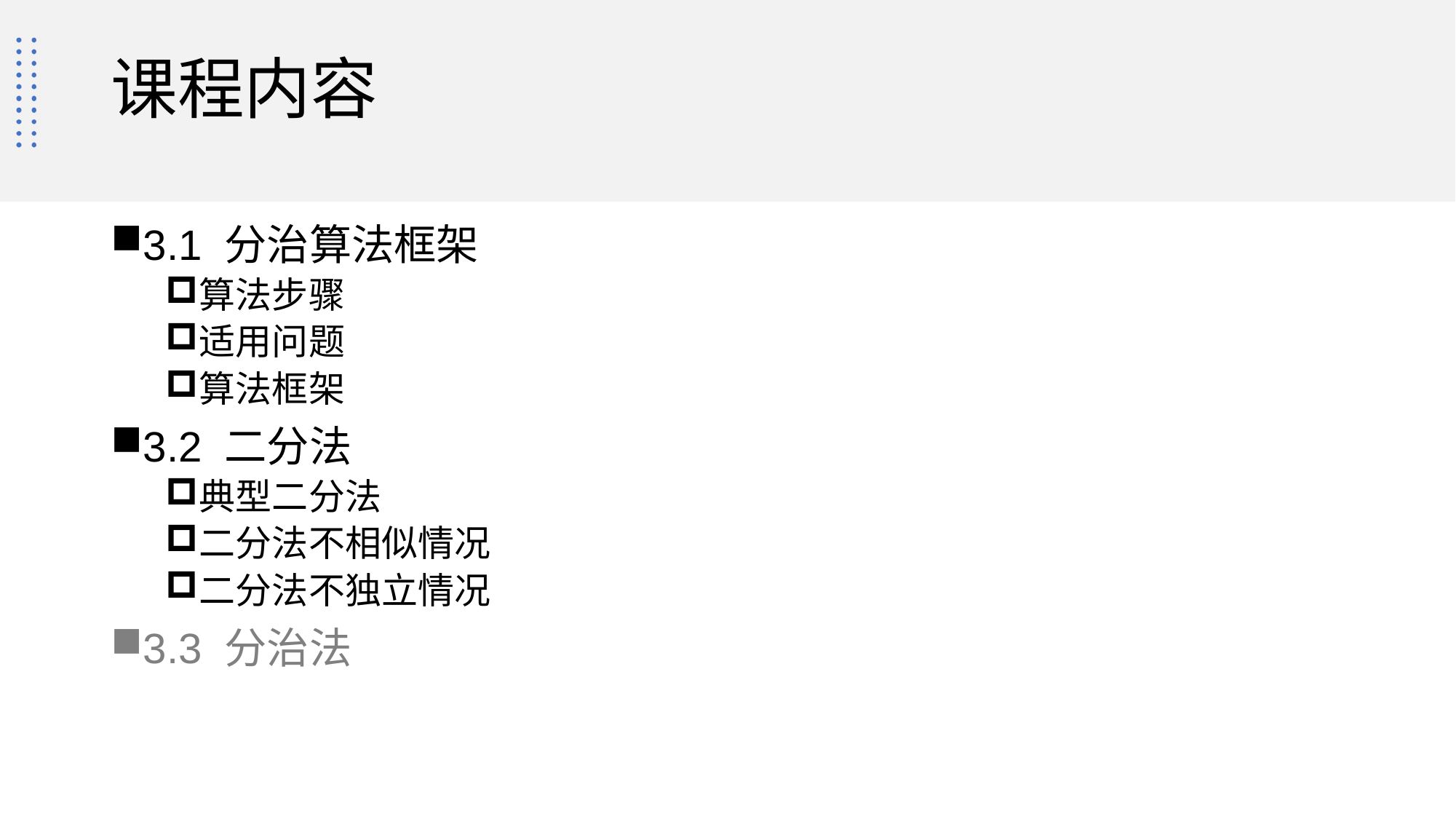

# 课程内容
3.1 分治算法框架
算法步骤
适用问题
算法框架
3.2 二分法
典型二分法
二分法不相似情况
二分法不独立情况
3.3 分治法